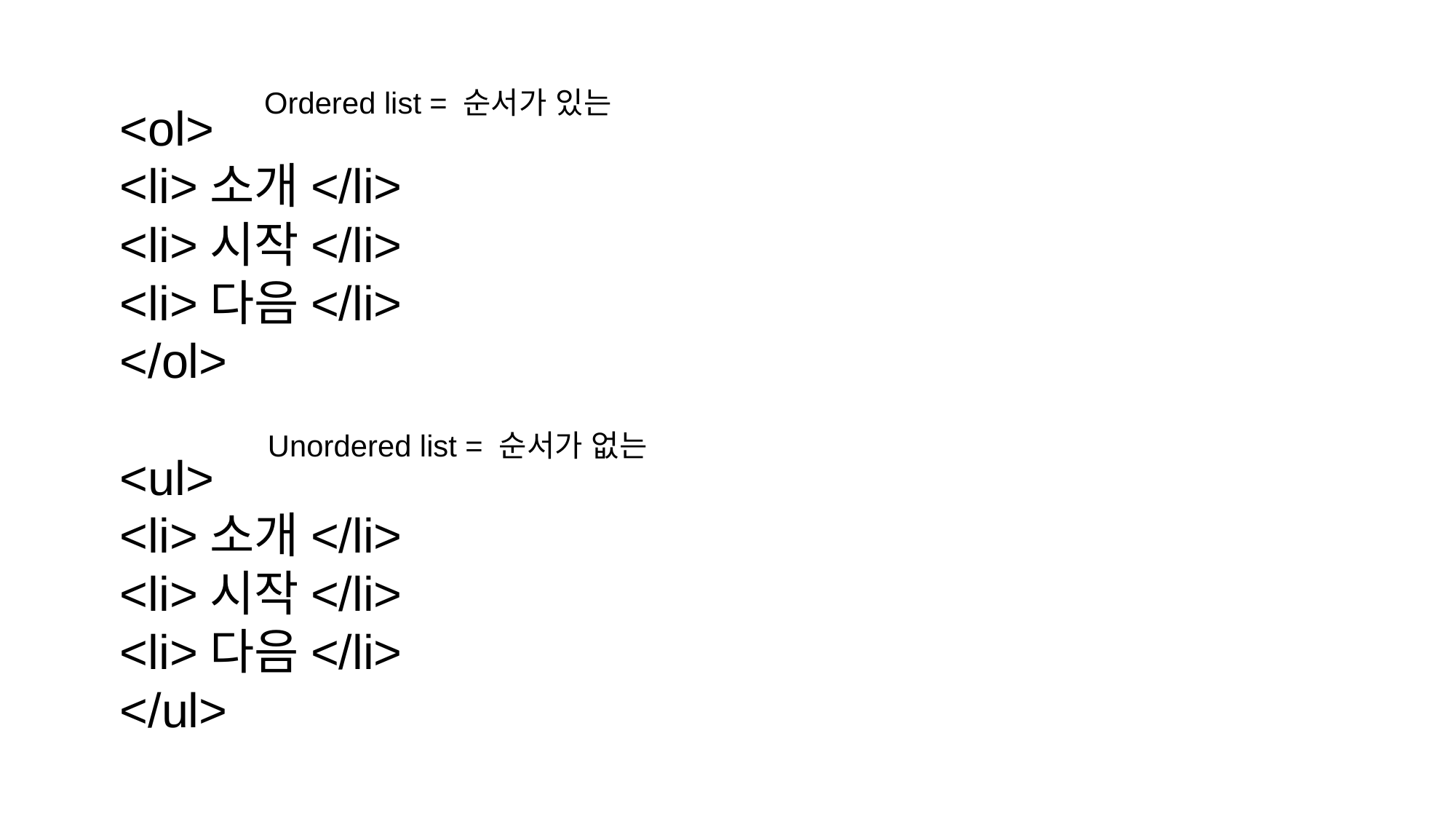

Ordered list = 순서가 있는
<ol>
<li>소개</li>
<li>시작</li>
<li>다음</li>
</ol>

<ul>
<li>소개</li>
<li>시작</li>
<li>다음</li>
</ul>
Unordered list = 순서가 없는